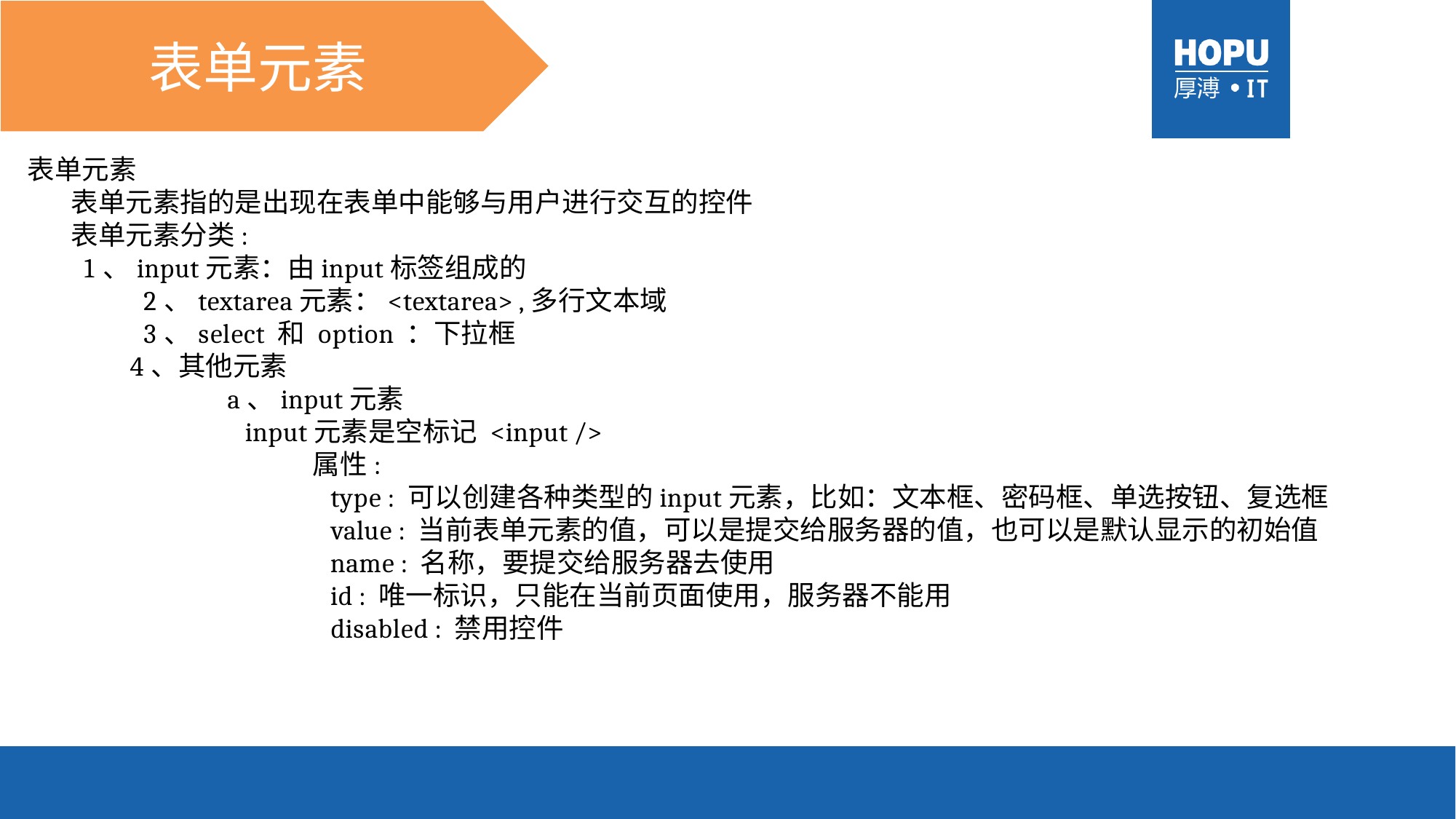

表单元素
表单元素
      表单元素指的是出现在表单中能够与用户进行交互的控件
      表单元素分类:
         1、input元素：由input标签组成的
	 2、textarea元素：<textarea> ,多行文本域
	 3、select 和 option ：下拉框
                 4、其他元素
      a、input元素
         input元素是空标记 <input />
	 属性:
	     type : 可以创建各种类型的input元素，比如：文本框、密码框、单选按钮、复选框
	     value : 当前表单元素的值，可以是提交给服务器的值，也可以是默认显示的初始值
	     name : 名称，要提交给服务器去使用
	     id : 唯一标识，只能在当前页面使用，服务器不能用
	     disabled : 禁用控件